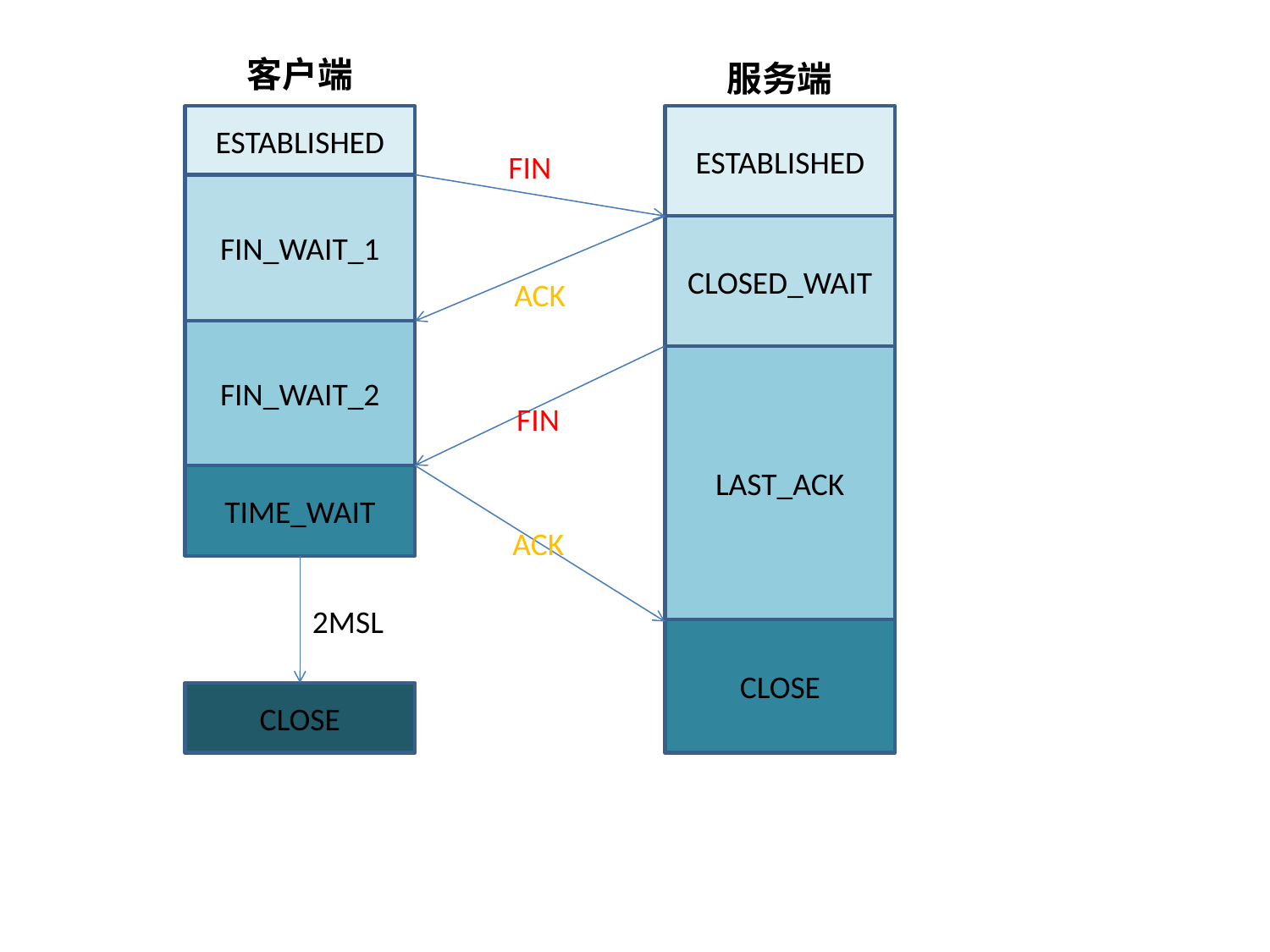

客户端
服务端
ESTABLISHED
ESTABLISHED
FIN
FIN_WAIT_1
CLOSED_WAIT
ACK
FIN_WAIT_2
LAST_ACK
FIN
TIME_WAIT
ACK
2MSL
CLOSE
CLOSE